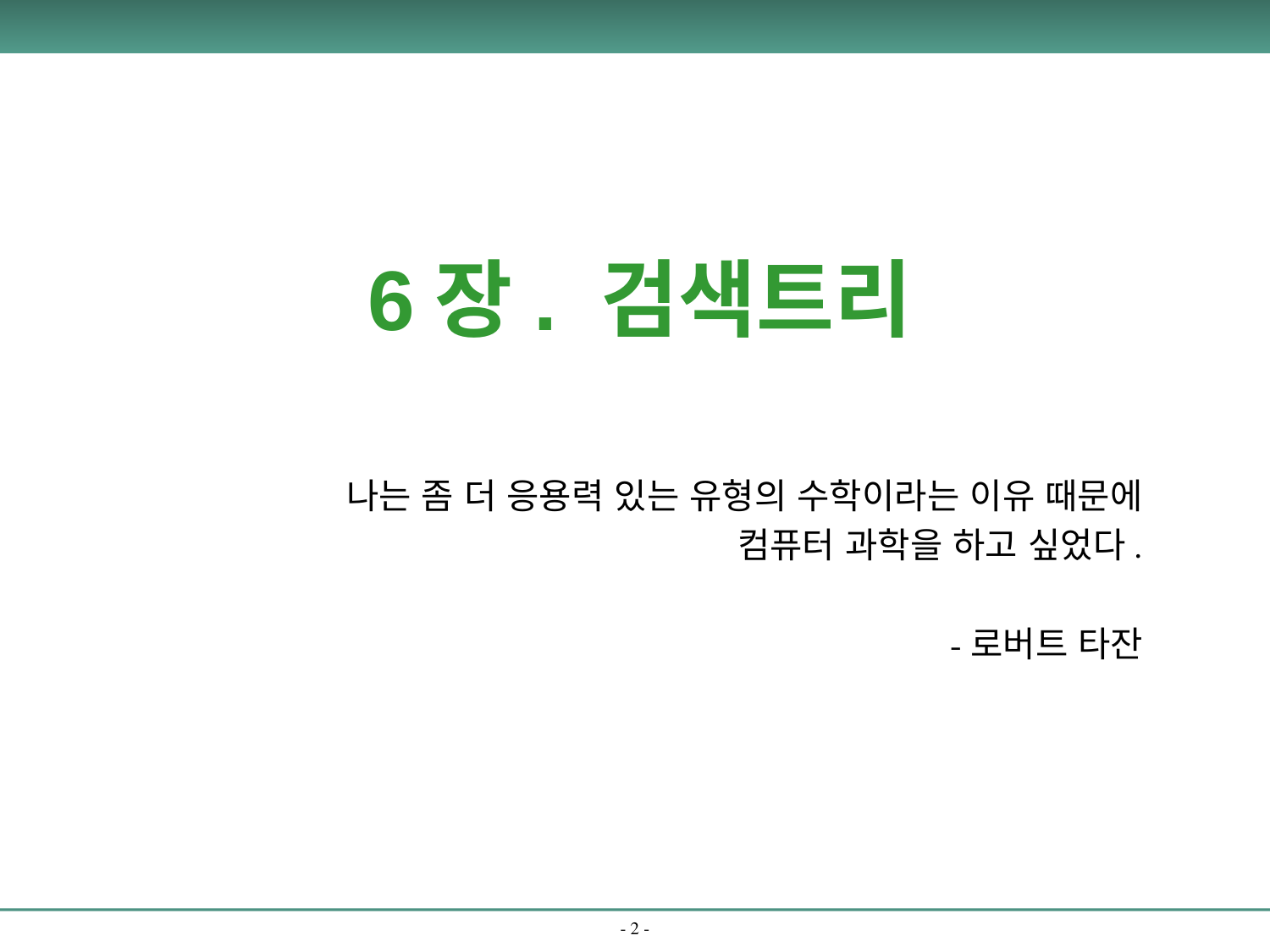

# 6장. 검색트리
나는 좀 더 응용력 있는 유형의 수학이라는 이유 때문에
컴퓨터 과학을 하고 싶었다.

-로버트 타잔